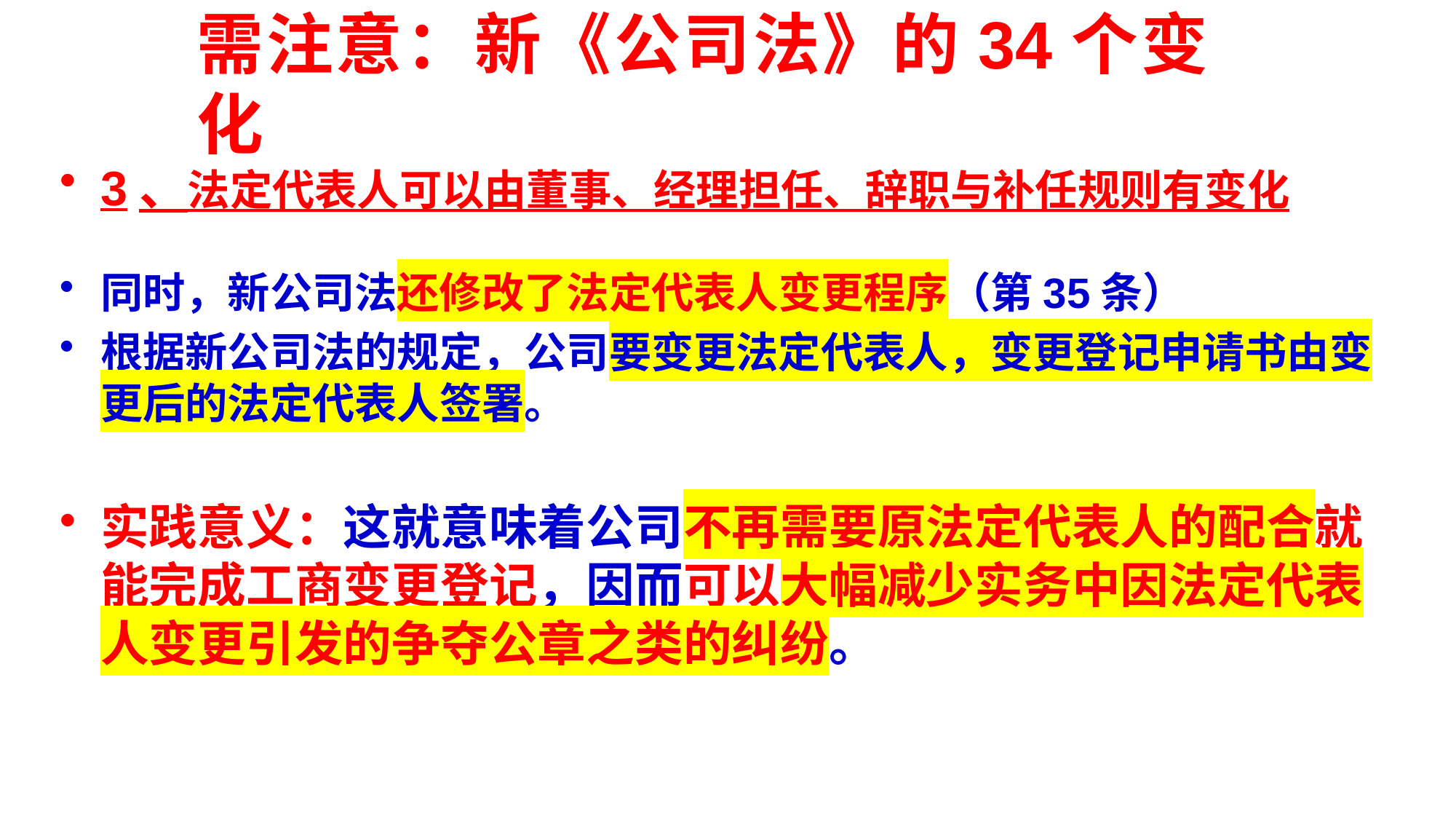

# 需注意：新《公司法》的34个变化
3、法定代表人可以由董事、经理担任、辞职与补任规则有变化

同时，新公司法还修改了法定代表人变更程序（第35条）
根据新公司法的规定，公司要变更法定代表人，变更登记申请书由变更后的法定代表人签署。

实践意义：这就意味着公司不再需要原法定代表人的配合就能完成工商变更登记，因而可以大幅减少实务中因法定代表人变更引发的争夺公章之类的纠纷。